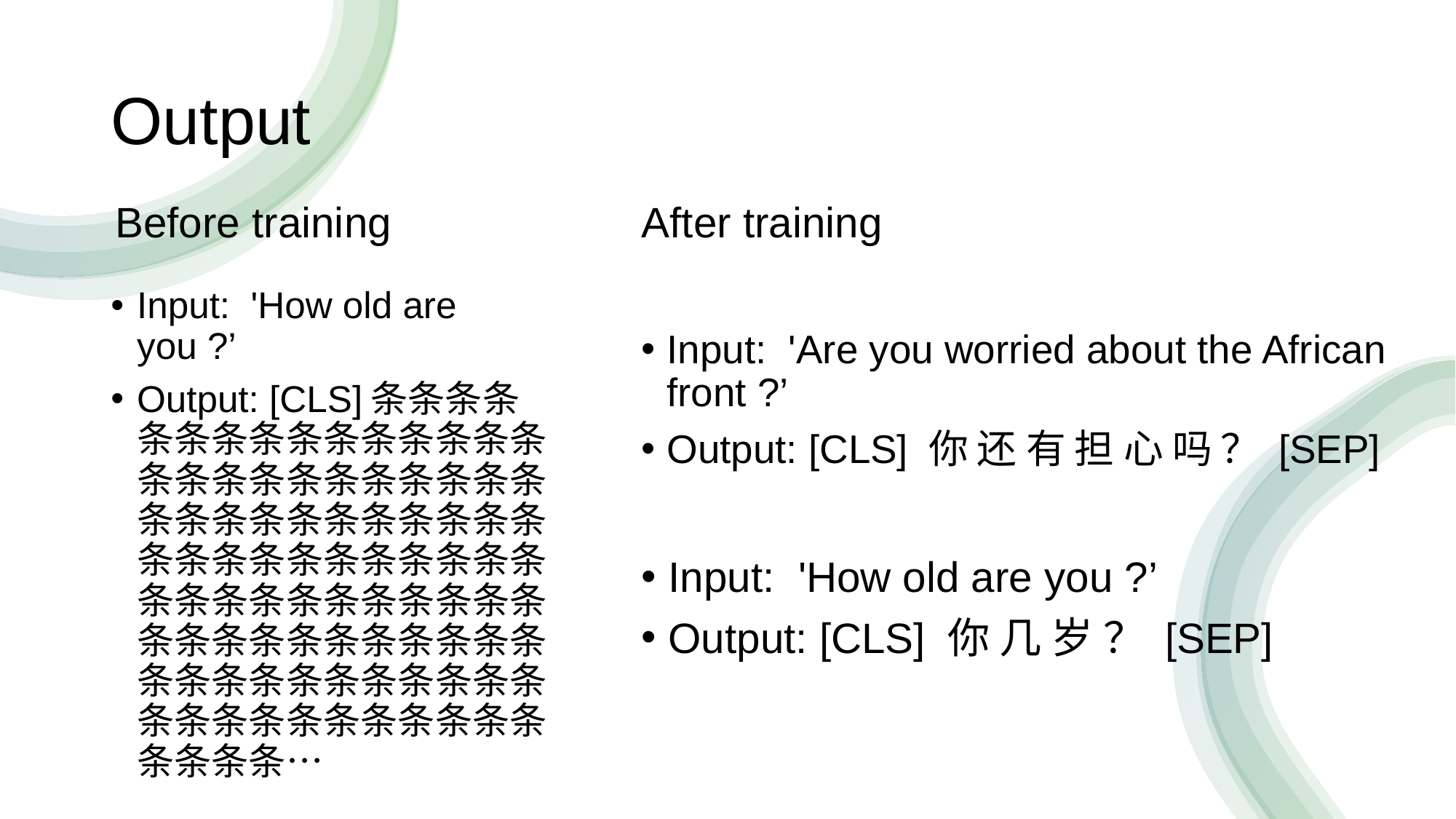

# Output
Before training
After training
Input:  'How old are you ?’
Output: [CLS]条条条条条条条条条条条条条条条条条条条条条条条条条条条条条条条条条条条条条条条条条条条条条条条条条条条条条条条条条条条条条条条条条条条条条条条条条条条条条条条条条条条条条条条条条条条条条条条条…
Input:  'Are you worried about the African front ?’
Output: [CLS] 你 还 有 担 心 吗 ？ [SEP]

Input:  'How old are you ?’
Output: [CLS] 你 几 岁 ？ [SEP]